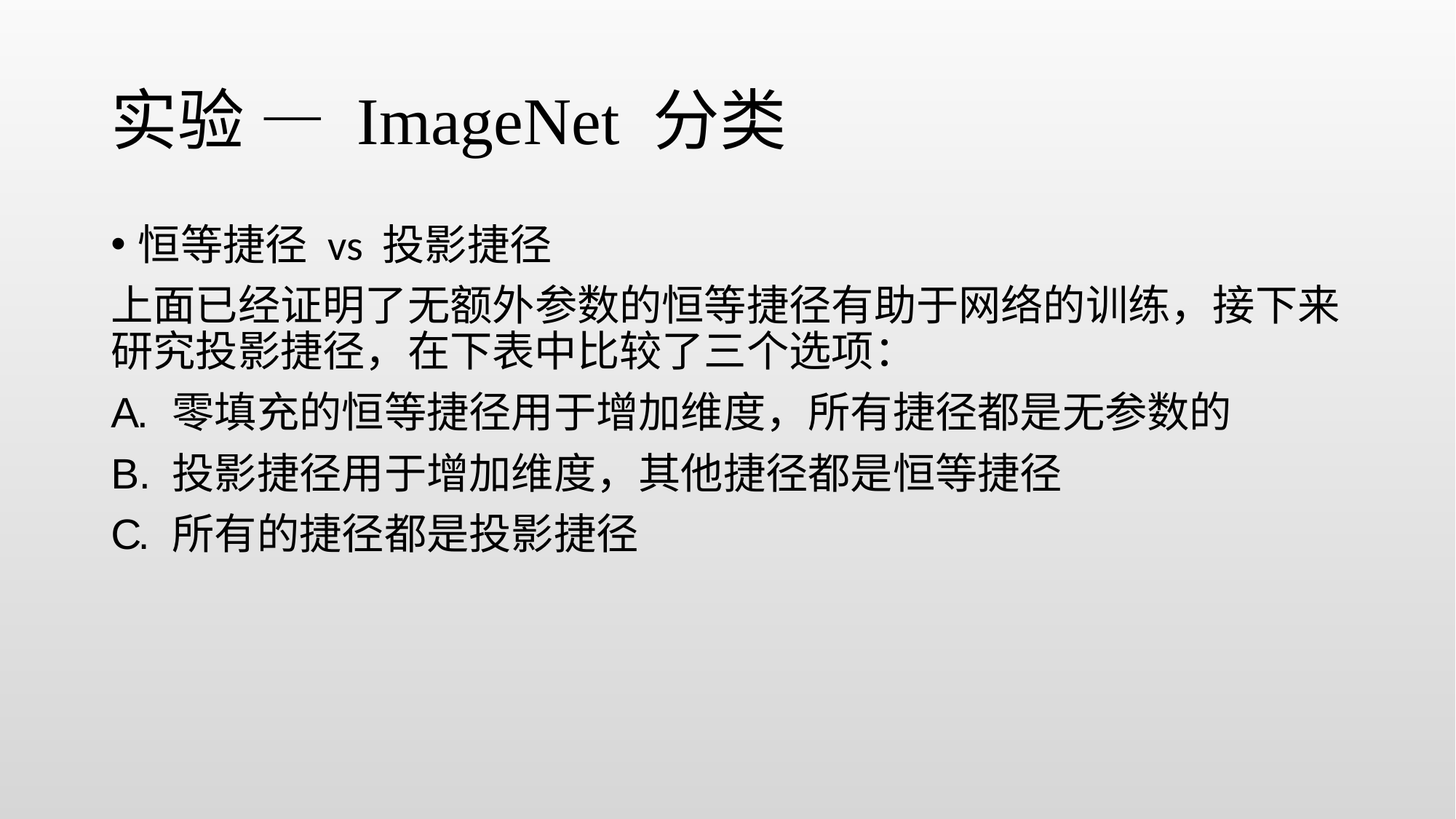

# 实验 — ImageNet 分类
恒等捷径 vs 投影捷径
上面已经证明了无额外参数的恒等捷径有助于网络的训练，接下来研究投影捷径，在下表中比较了三个选项：
零填充的恒等捷径用于增加维度，所有捷径都是无参数的
投影捷径用于增加维度，其他捷径都是恒等捷径
所有的捷径都是投影捷径